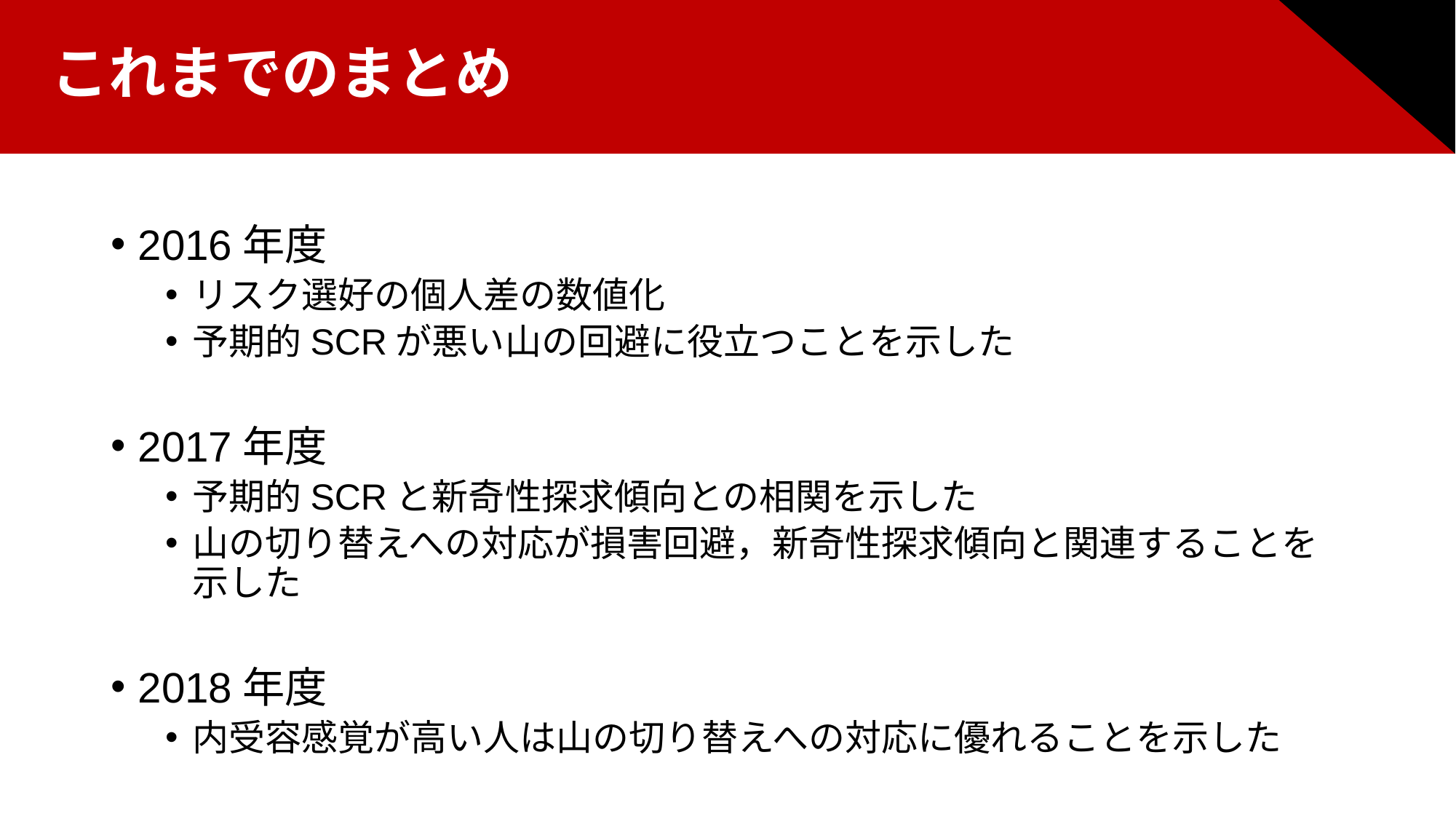

これまでのまとめ
2016年度
リスク選好の個人差の数値化
予期的SCRが悪い山の回避に役立つことを示した

2017年度
予期的SCRと新奇性探求傾向との相関を示した
山の切り替えへの対応が損害回避，新奇性探求傾向と関連することを示した

2018年度
内受容感覚が高い人は山の切り替えへの対応に優れることを示した